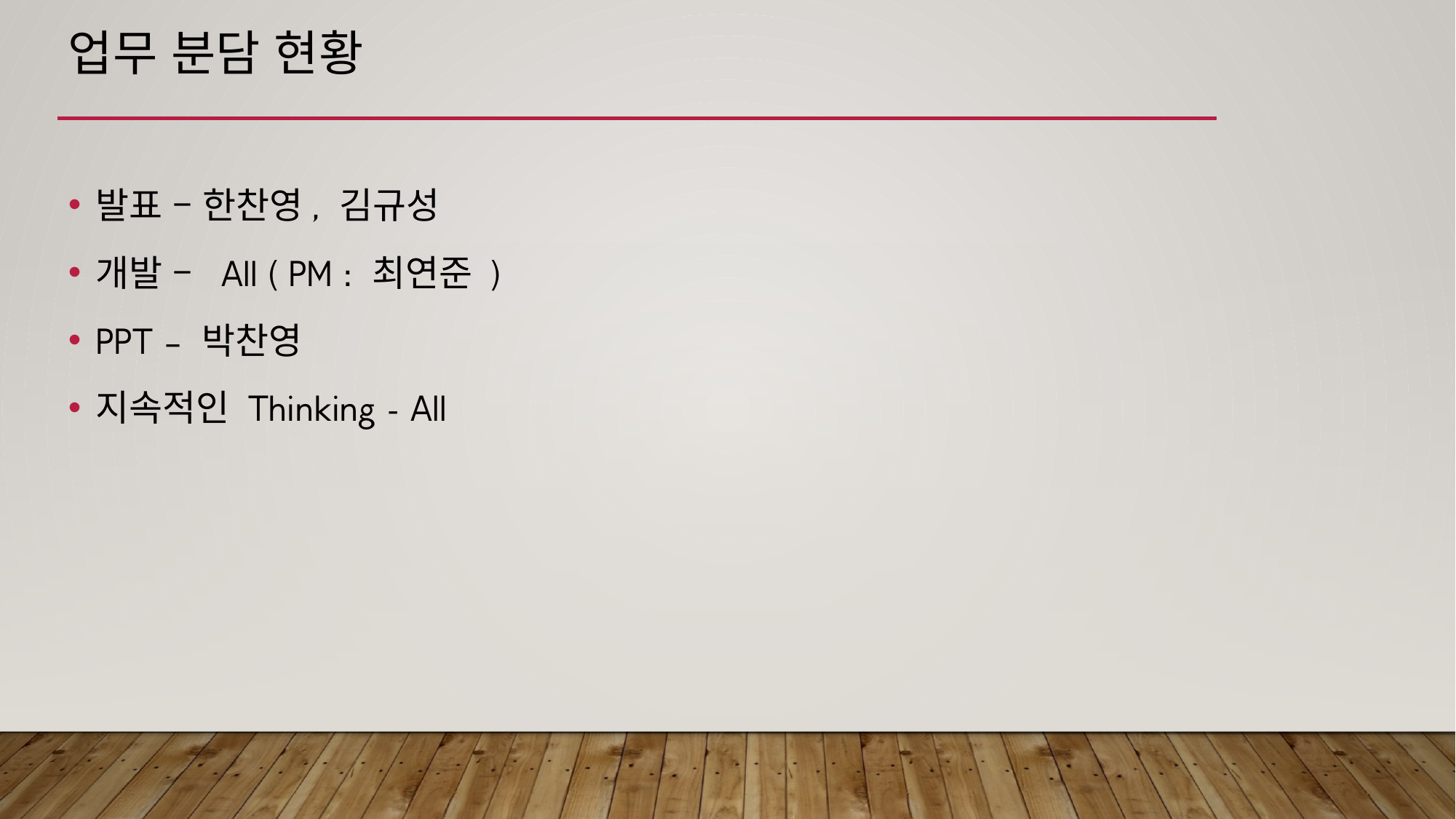

# 업무 분담 현황
발표 – 한찬영, 김규성
개발 –  All ( PM : 최연준 )
PPT – 박찬영
지속적인 Thinking - All